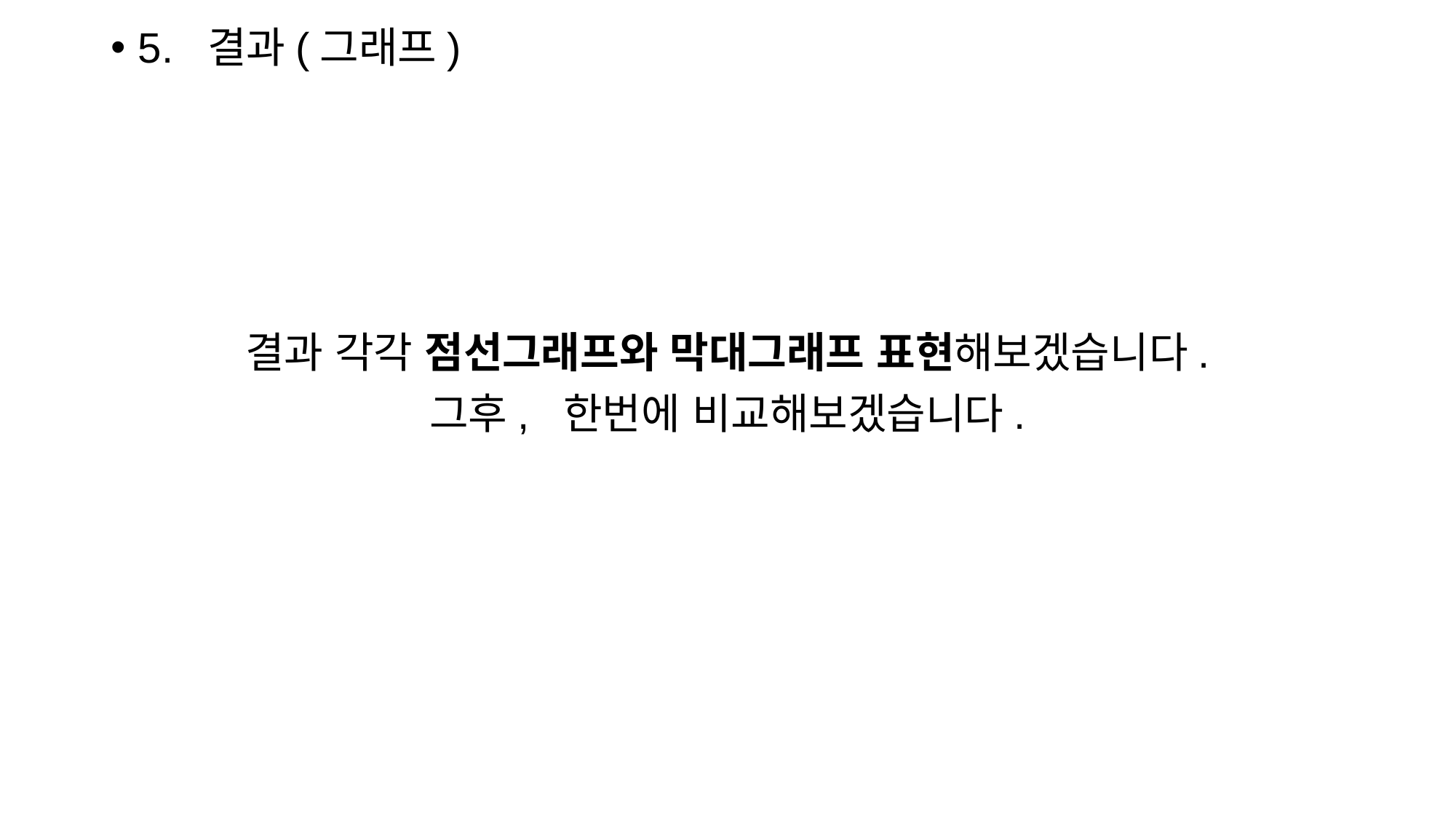

5.  결과(그래프)

결과 각각 점선그래프와 막대그래프 표현해보겠습니다.
그후,  한번에 비교해보겠습니다.